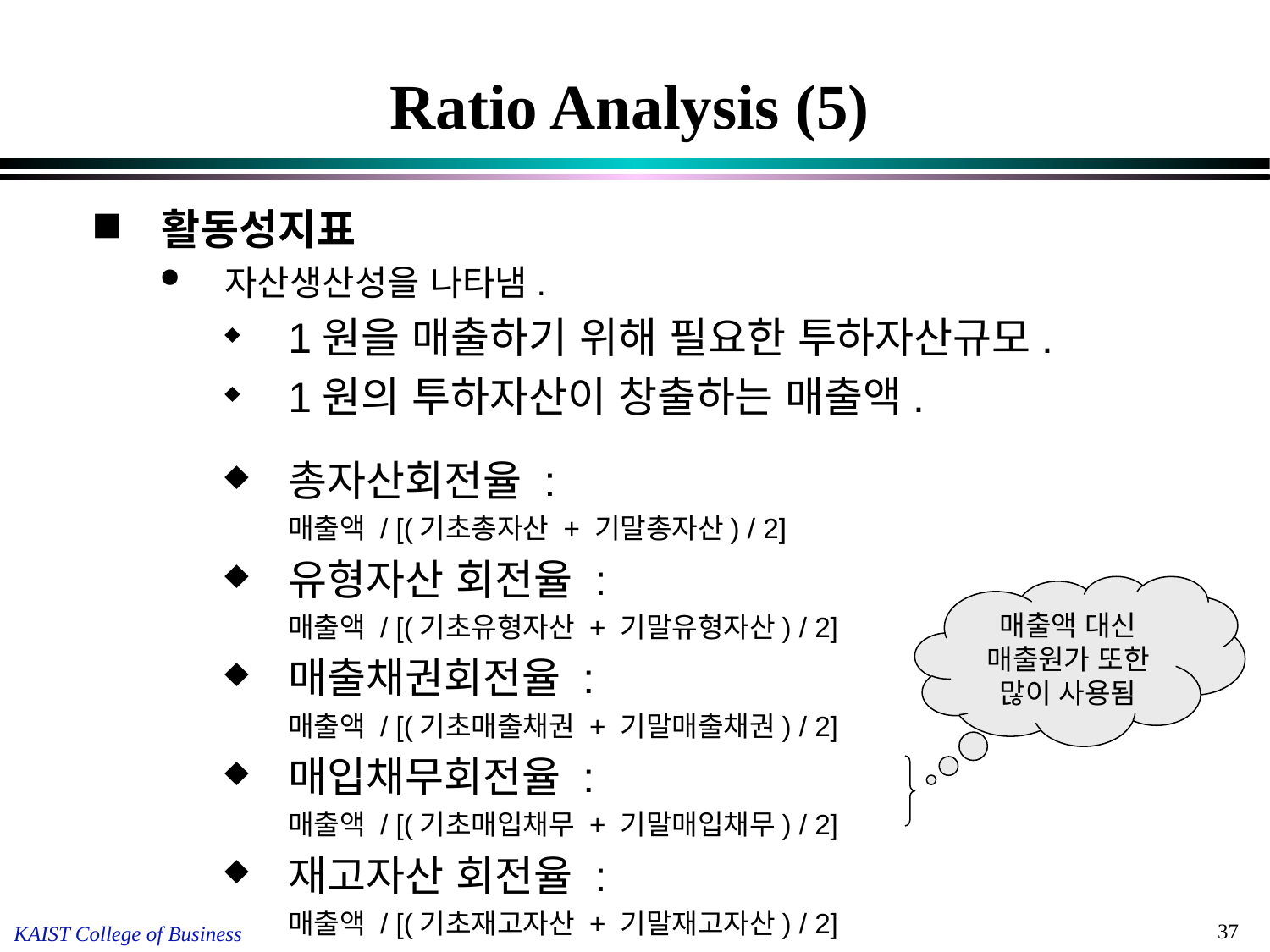

# Ratio Analysis (5)
활동성지표
자산생산성을 나타냄.
1원을 매출하기 위해 필요한 투하자산규모.
1원의 투하자산이 창출하는 매출액.

총자산회전율 :
매출액 / [(기초총자산 + 기말총자산) / 2]
유형자산 회전율 :
매출액 / [(기초유형자산 + 기말유형자산) / 2]
매출채권회전율 :
매출액 / [(기초매출채권 + 기말매출채권) / 2]
매입채무회전율 :
매출액 / [(기초매입채무 + 기말매입채무) / 2]
재고자산 회전율 :
매출액 / [(기초재고자산 + 기말재고자산) / 2]
매출액 대신 매출원가 또한 많이 사용됨